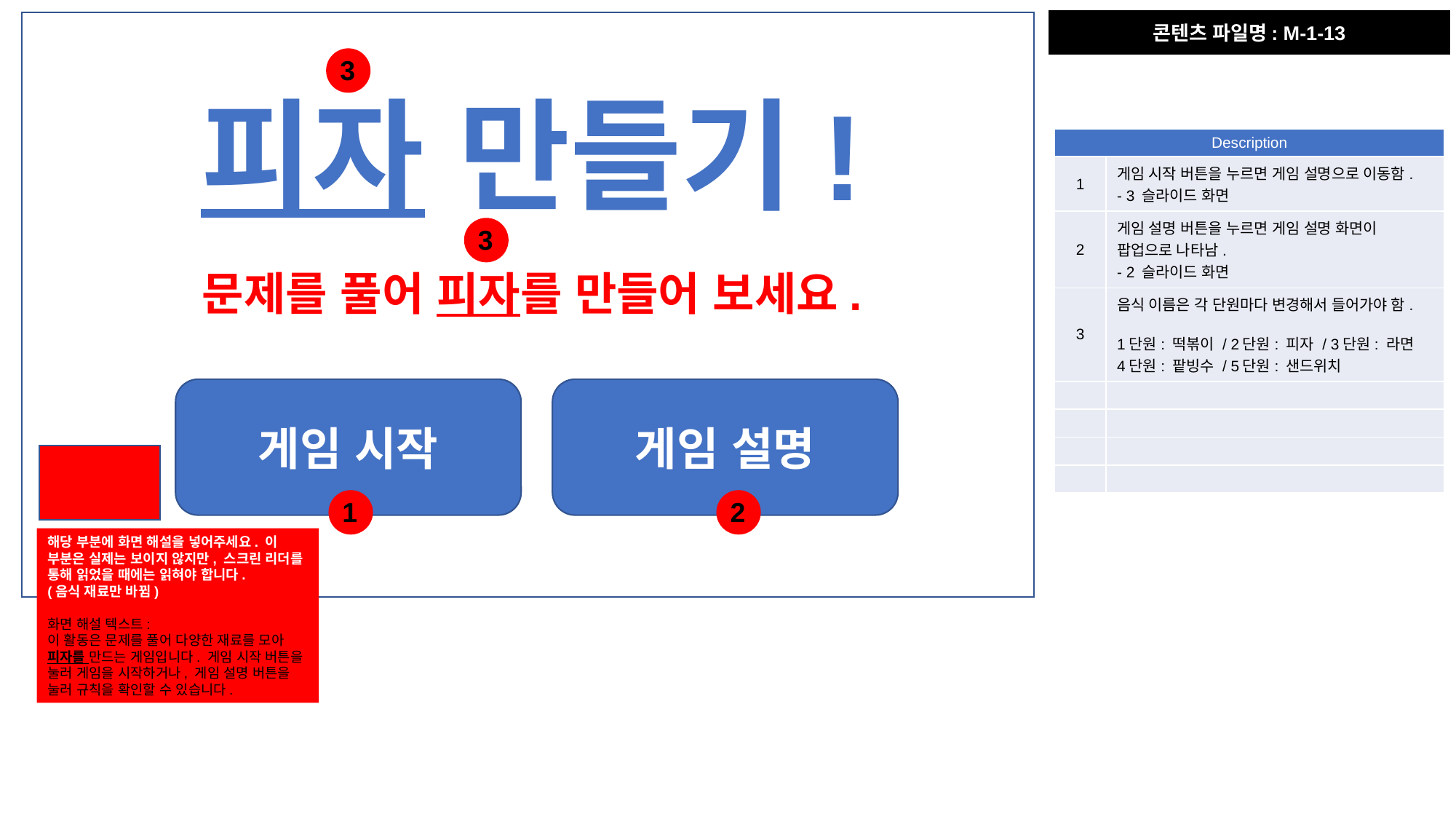

콘텐츠 파일명: M-1-13
문제에 대한 답을 쓰고 확인하기를 누름.
[정답인 경우]
닫기 버튼이 없는 팝업(팝업 내용: 잘 풀었어요!)이 나왔다가 사라짐. 동시에 해당 단계
[오답인 경우]
닫기 버튼이 없는 팝업(팝업 내용: 다시 풀어 보세요!)이 나왔다가 사라짐. 1회 틀린 경우 초성 힌트 제시됨.
2회 틀린 경우 정답이 정답 입력 칸에 제시된 후 클리어 도장이 찍힘. 캐릭터가 다음 단계로 이동함. 이후 다음 단계 문제가 제시됨.
피자 만들기!
3

| Description |  |
| --- | --- |
| 1 | 게임 시작 버튼을 누르면 게임 설명으로 이동함. - 3 슬라이드 화면 |
| 2 | 게임 설명 버튼을 누르면 게임 설명 화면이 팝업으로 나타남. - 2 슬라이드 화면 |
| 3 | 음식 이름은 각 단원마다 변경해서 들어가야 함. 1단원: 떡볶이 / 2단원: 피자 / 3단원: 라면 4단원: 팥빙수 / 5단원: 샌드위치 |
|  |  |
|  |  |
|  |  |
|  |  |
3

문제를 풀어 피자를 만들어 보세요.
게임 시작
게임 설명

1

2

해당 부분에 화면 해설을 넣어주세요. 이 부분은 실제는 보이지 않지만, 스크린 리더를 통해 읽었을 때에는 읽혀야 합니다.
(음식 재료만 바뀜)

화면 해설 텍스트:
이 활동은 문제를 풀어 다양한 재료를 모아 피자를 만드는 게임입니다. 게임 시작 버튼을 눌러 게임을 시작하거나, 게임 설명 버튼을 눌러 규칙을 확인할 수 있습니다.